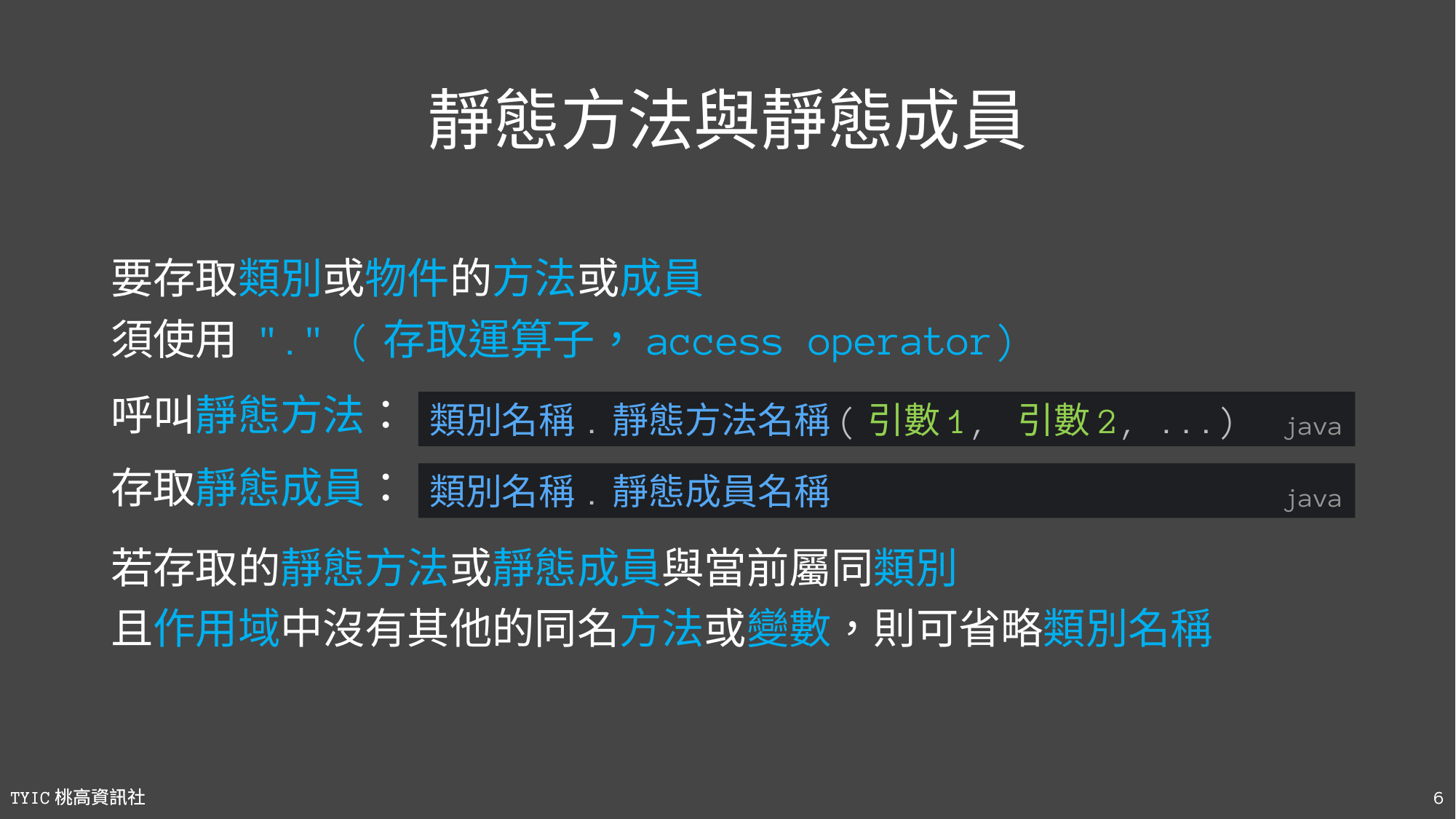

# 靜態方法與靜態成員
要存取類別或物件的方法或成員
須使用 "." (存取運算子，access operator)
呼叫靜態方法：
類別名稱.靜態方法名稱(引數1, 引數2, ...)
java
存取靜態成員：
類別名稱.靜態成員名稱
java
若存取的靜態方法或靜態成員與當前屬同類別
且作用域中沒有其他的同名方法或變數，則可省略類別名稱